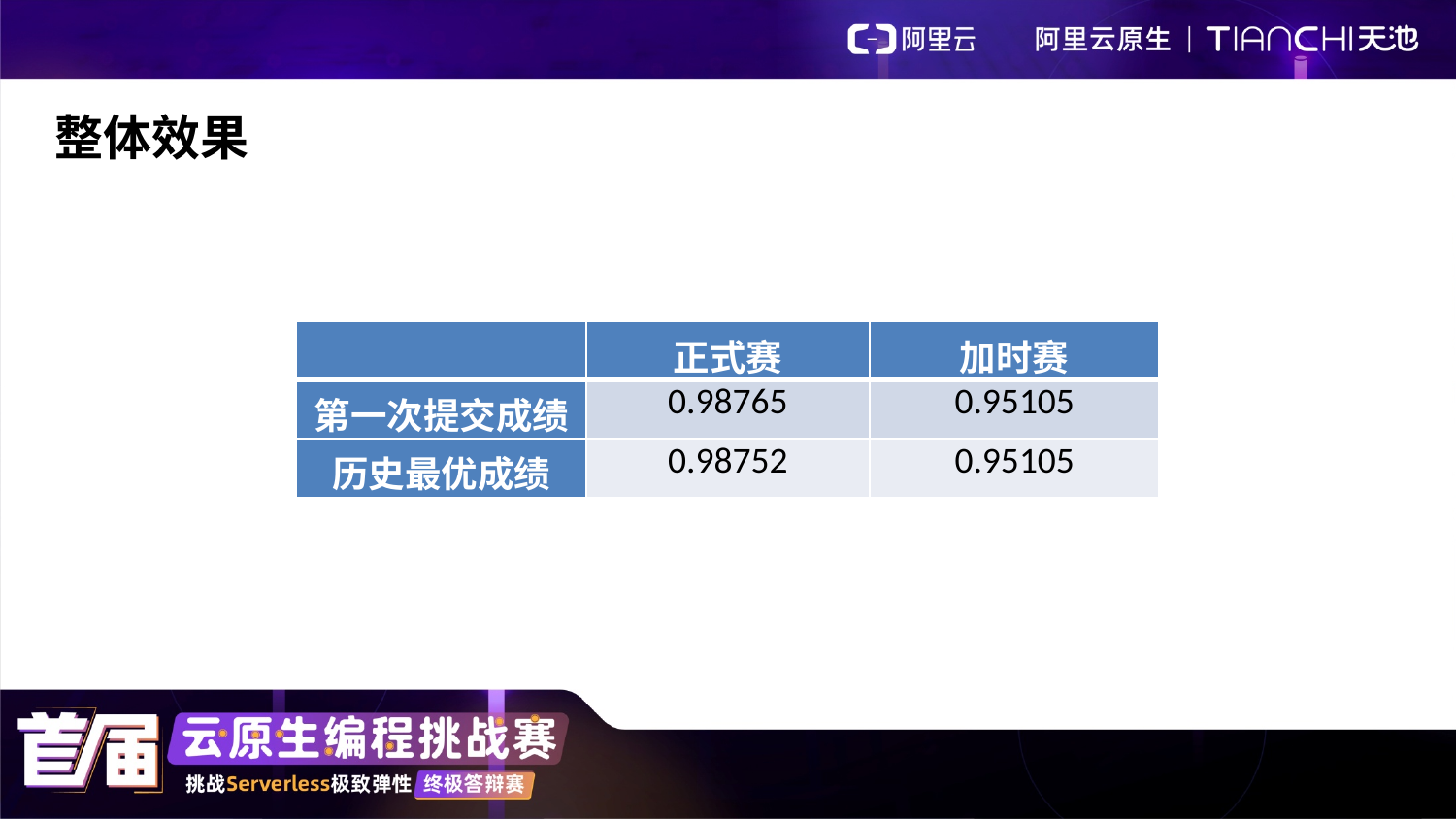

整体效果
|  | 正式赛 | 加时赛 |
| --- | --- | --- |
| 第一次提交成绩 | 0.98765 | 0.95105 |
| 历史最优成绩 | 0.98752 | 0.95105 |